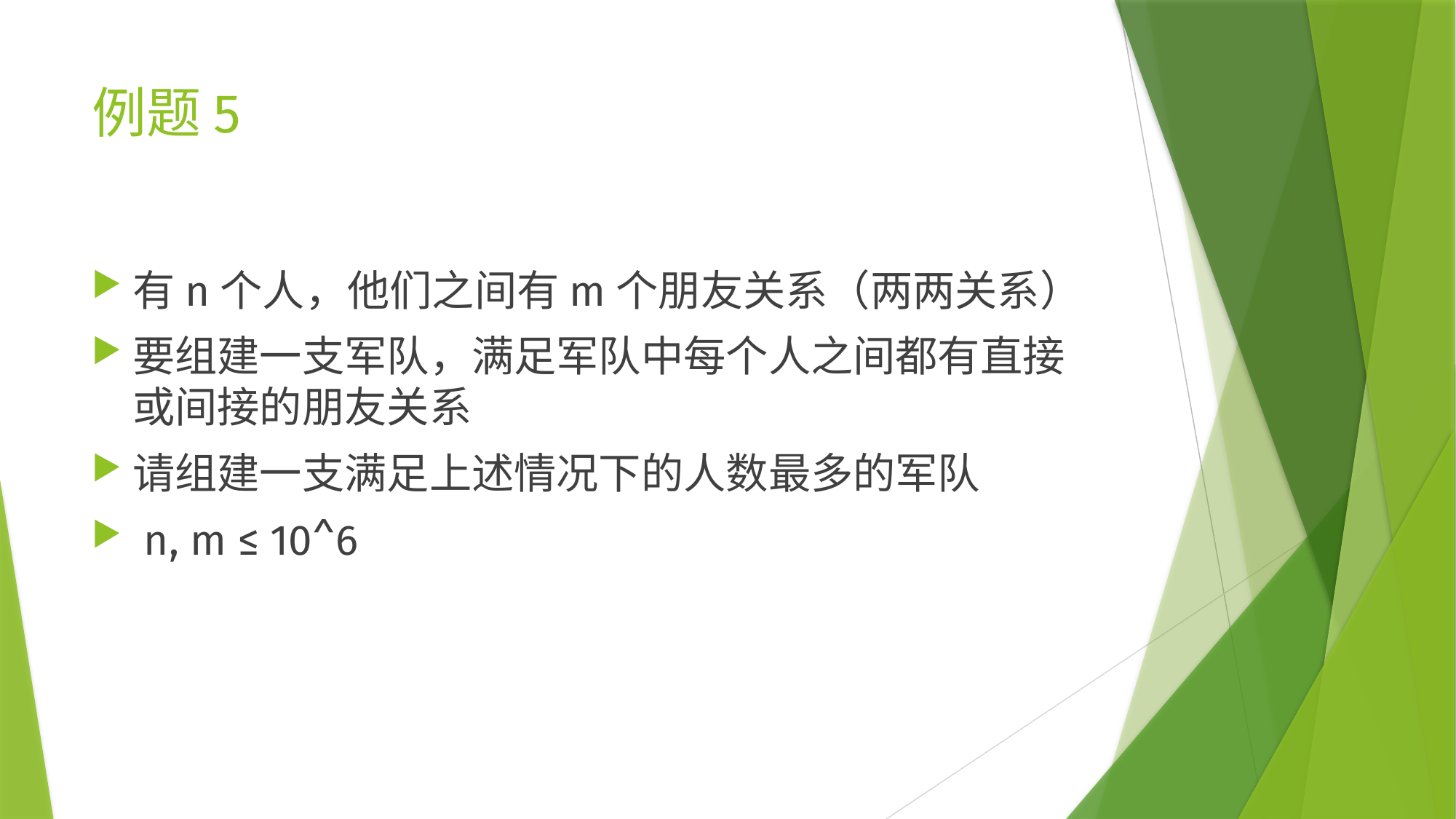

# 例题5
有n个人，他们之间有m个朋友关系（两两关系）
要组建一支军队，满足军队中每个人之间都有直接或间接的朋友关系
请组建一支满足上述情况下的人数最多的军队
 n, m ≤ 10^6